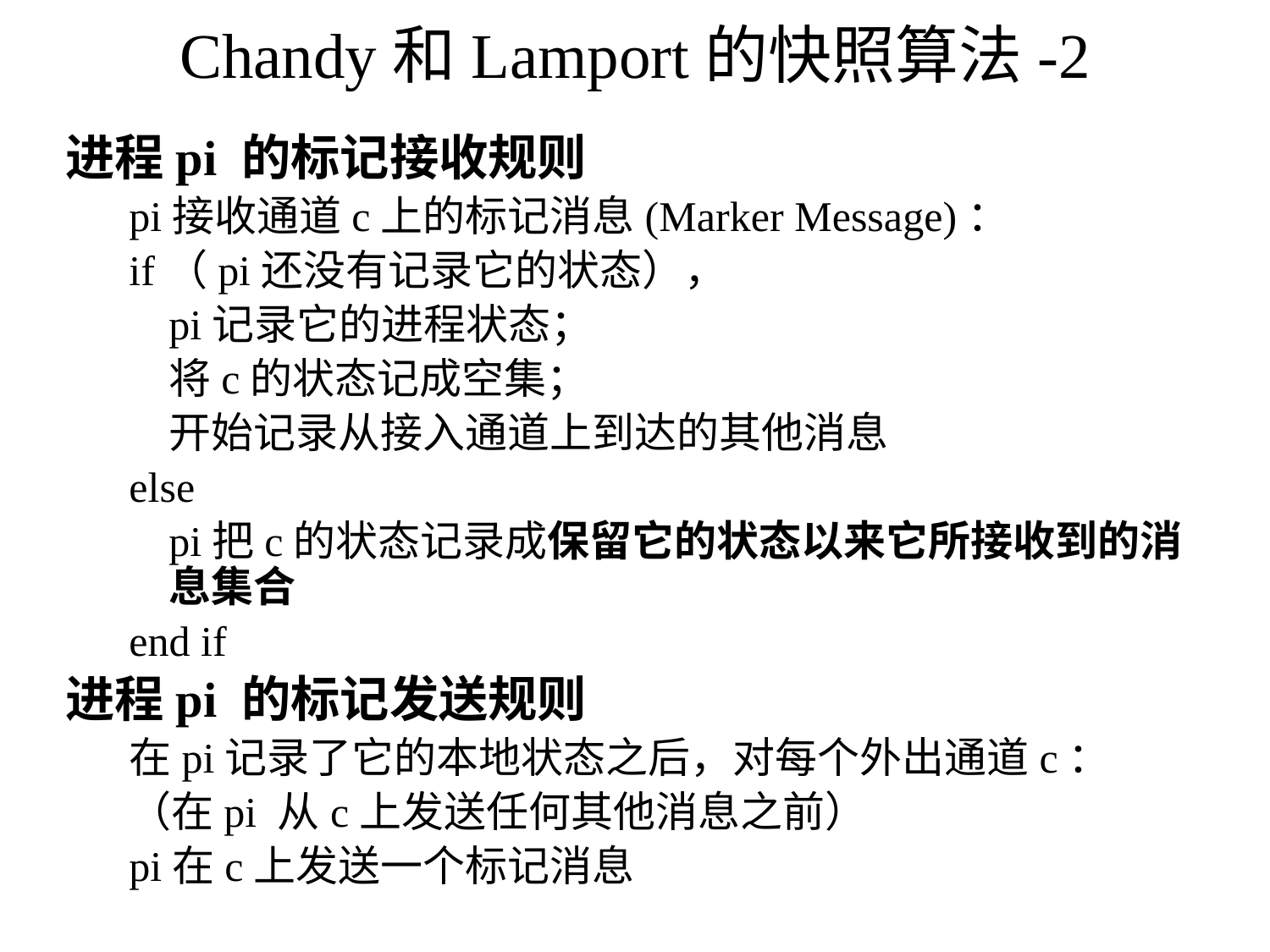

# Chandy和Lamport的快照算法-2
进程pi 的标记接收规则
pi接收通道c上的标记消息(Marker Message)：
if（pi还没有记录它的状态），
	pi记录它的进程状态；
	将c的状态记成空集；
	开始记录从接入通道上到达的其他消息
else
	pi把c的状态记录成保留它的状态以来它所接收到的消息集合
end if
进程pi 的标记发送规则
在pi记录了它的本地状态之后，对每个外出通道c：
（在pi 从c上发送任何其他消息之前）
pi在c上发送一个标记消息